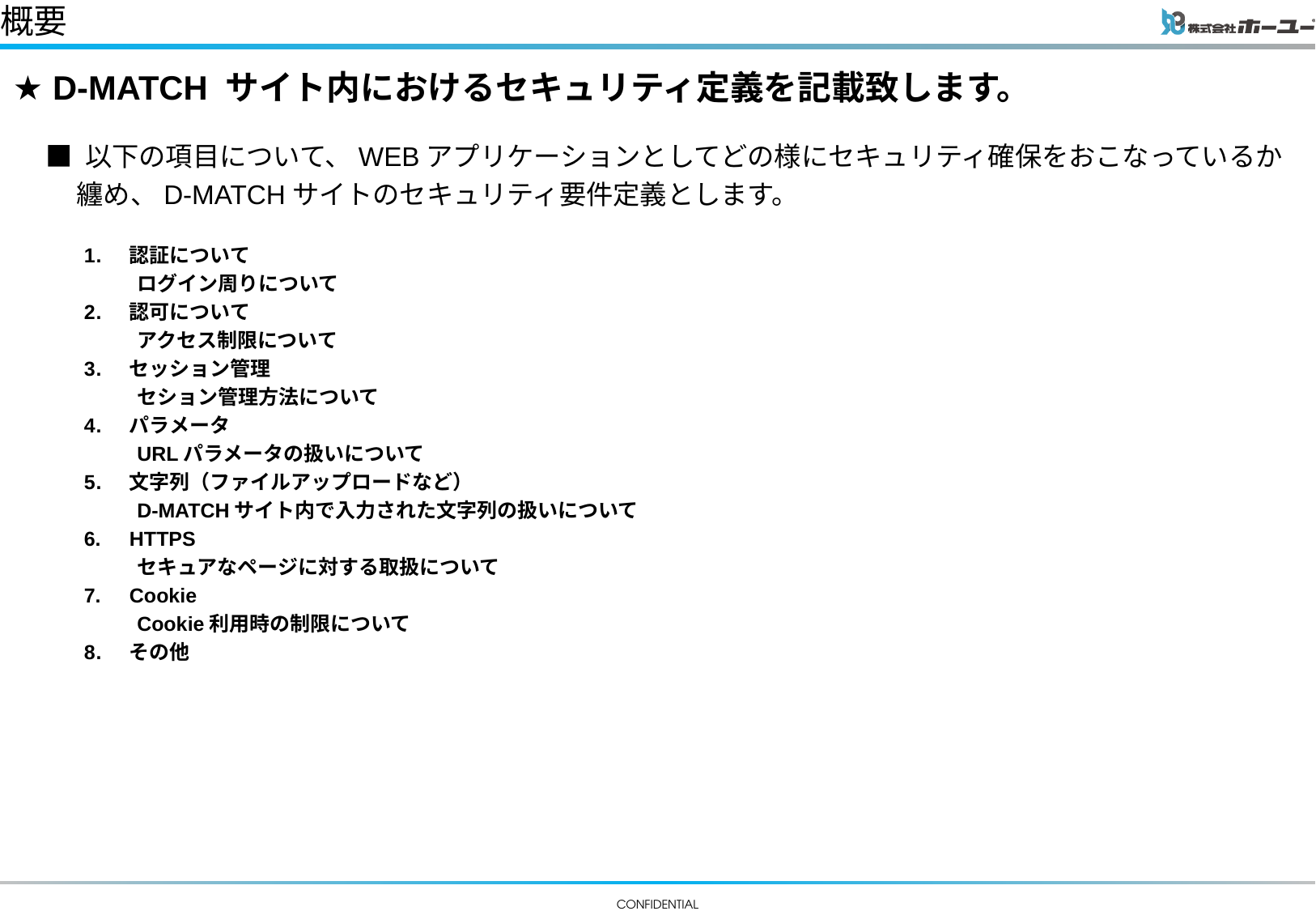

# 概要
★ D-MATCH サイト内におけるセキュリティ定義を記載致します。
■ 以下の項目について、WEBアプリケーションとしてどの様にセキュリティ確保をおこなっているか
    纏め、D-MATCHサイトのセキュリティ要件定義とします。
認証について
ログイン周りについて
認可について
アクセス制限について
セッション管理
セション管理方法について
パラメータ
URLパラメータの扱いについて
文字列（ファイルアップロードなど）
D-MATCHサイト内で入力された文字列の扱いについて
HTTPS
セキュアなページに対する取扱について
Cookie
Cookie利用時の制限について
その他